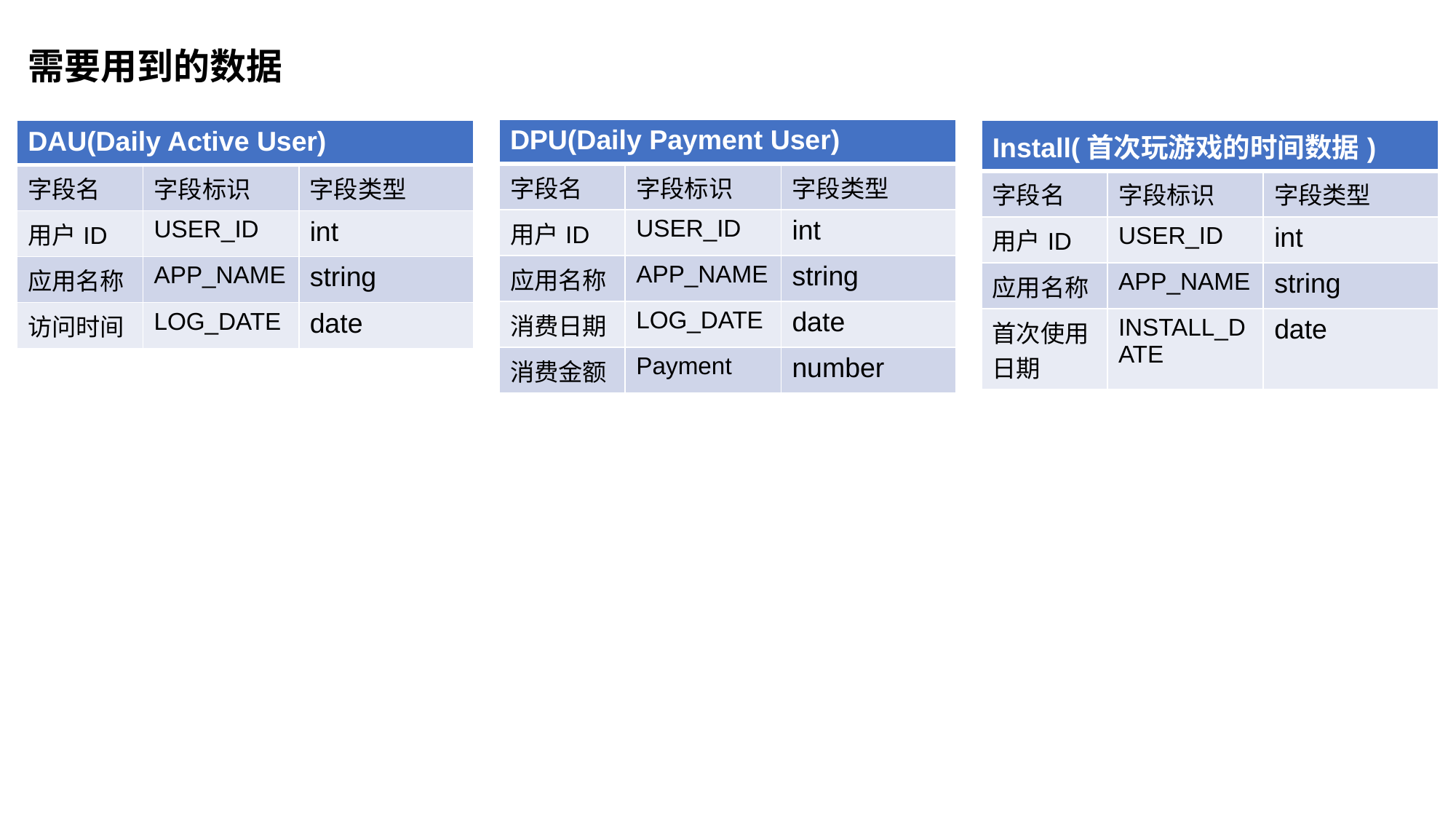

需要用到的数据
| DPU(Daily Payment User) |  |  |
| --- | --- | --- |
| 字段名 | 字段标识 | 字段类型 |
| 用户ID | USER\_ID | int |
| 应用名称 | APP\_NAME | string |
| 消费日期 | LOG\_DATE | date |
| 消费金额 | Payment | number |
| DAU(Daily Active User) |  |  |
| --- | --- | --- |
| 字段名 | 字段标识 | 字段类型 |
| 用户ID | USER\_ID | int |
| 应用名称 | APP\_NAME | string |
| 访问时间 | LOG\_DATE | date |
| Install(首次玩游戏的时间数据) |  |  |
| --- | --- | --- |
| 字段名 | 字段标识 | 字段类型 |
| 用户ID | USER\_ID | int |
| 应用名称 | APP\_NAME | string |
| 首次使用日期 | INSTALL\_DATE | date |